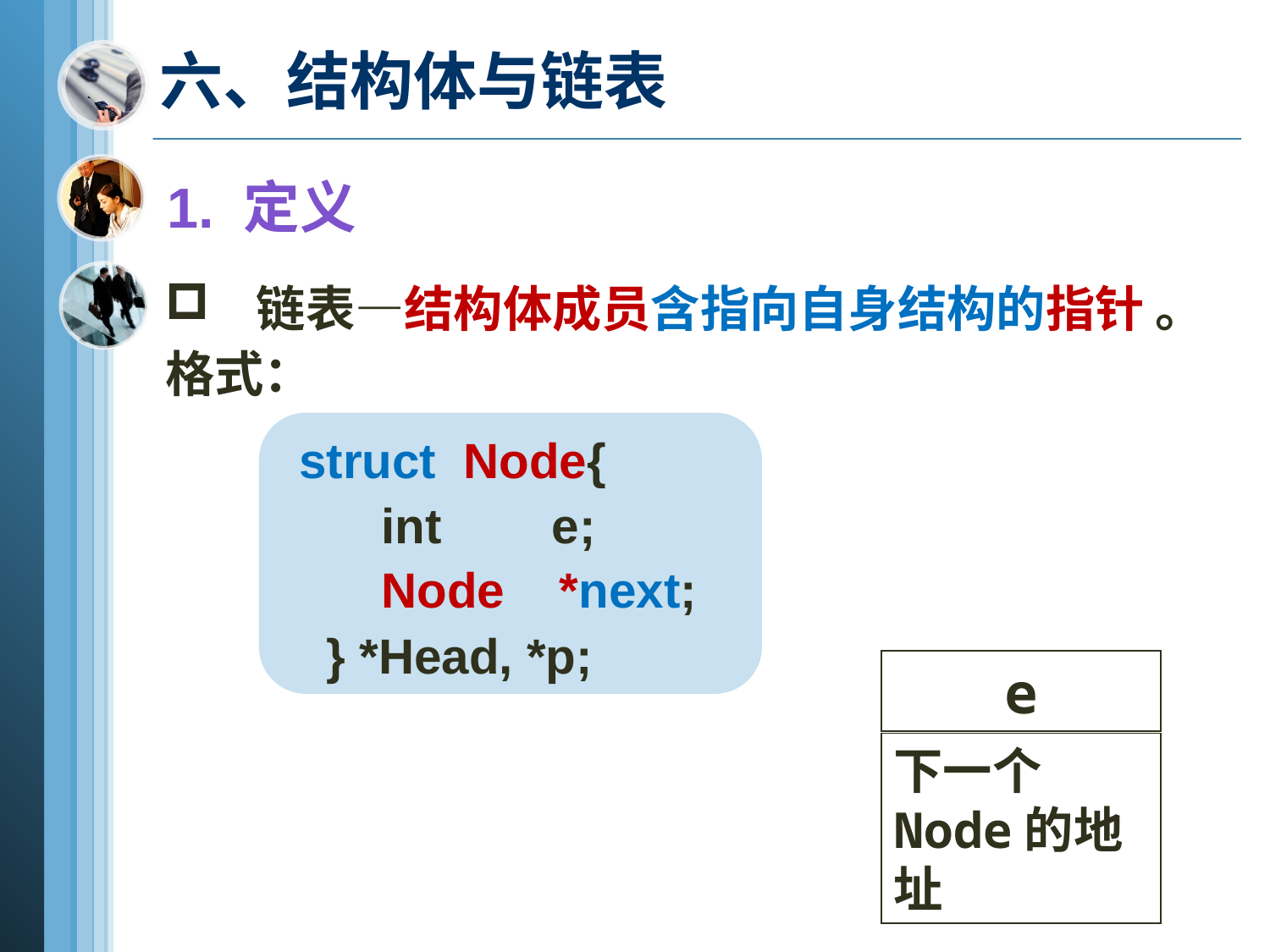

# 六、结构体与链表
1. 定义

   链表—结构体成员含指向自身结构的指针 。格式：

 struct  Node{
       int        e;
       Node    *next;
   } *Head, *p;
e
下一个Node的地址